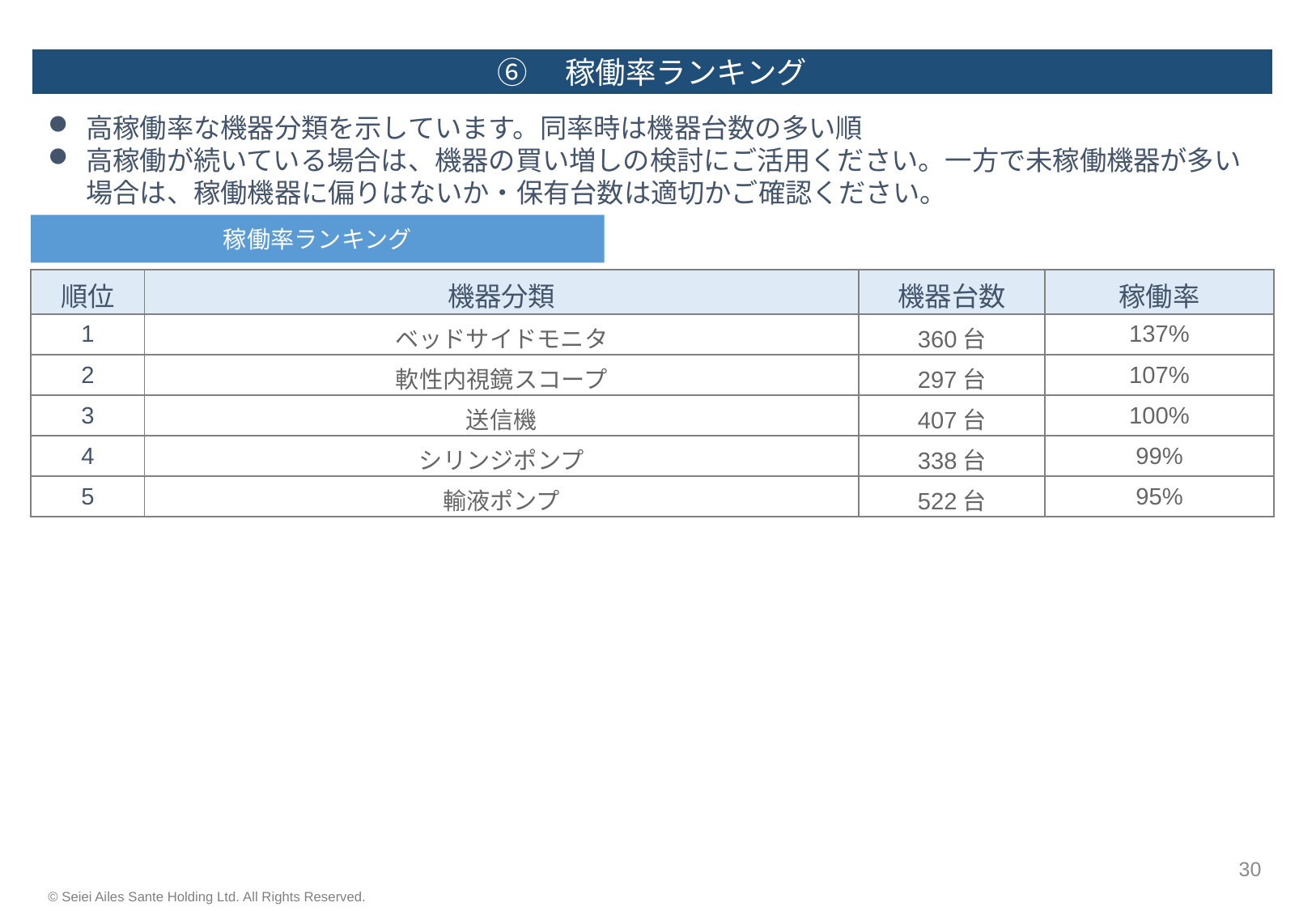

⑥　稼働率ランキング
高稼働率な機器分類を示しています。同率時は機器台数の多い順
高稼働が続いている場合は、機器の買い増しの検討にご活用ください。一方で未稼働機器が多い場合は、稼働機器に偏りはないか・保有台数は適切かご確認ください。
稼働率ランキング
| 順位 | 機器分類 | 機器台数 | 稼働率 |
| --- | --- | --- | --- |
| 1 | ベッドサイドモニタ | 360台 | 137% |
| 2 | 軟性内視鏡スコープ | 297台 | 107% |
| 3 | 送信機 | 407台 | 100% |
| 4 | シリンジポンプ | 338台 | 99% |
| 5 | 輸液ポンプ | 522台 | 95% |
30
© Seiei Ailes Sante Holding Ltd. All Rights Reserved.